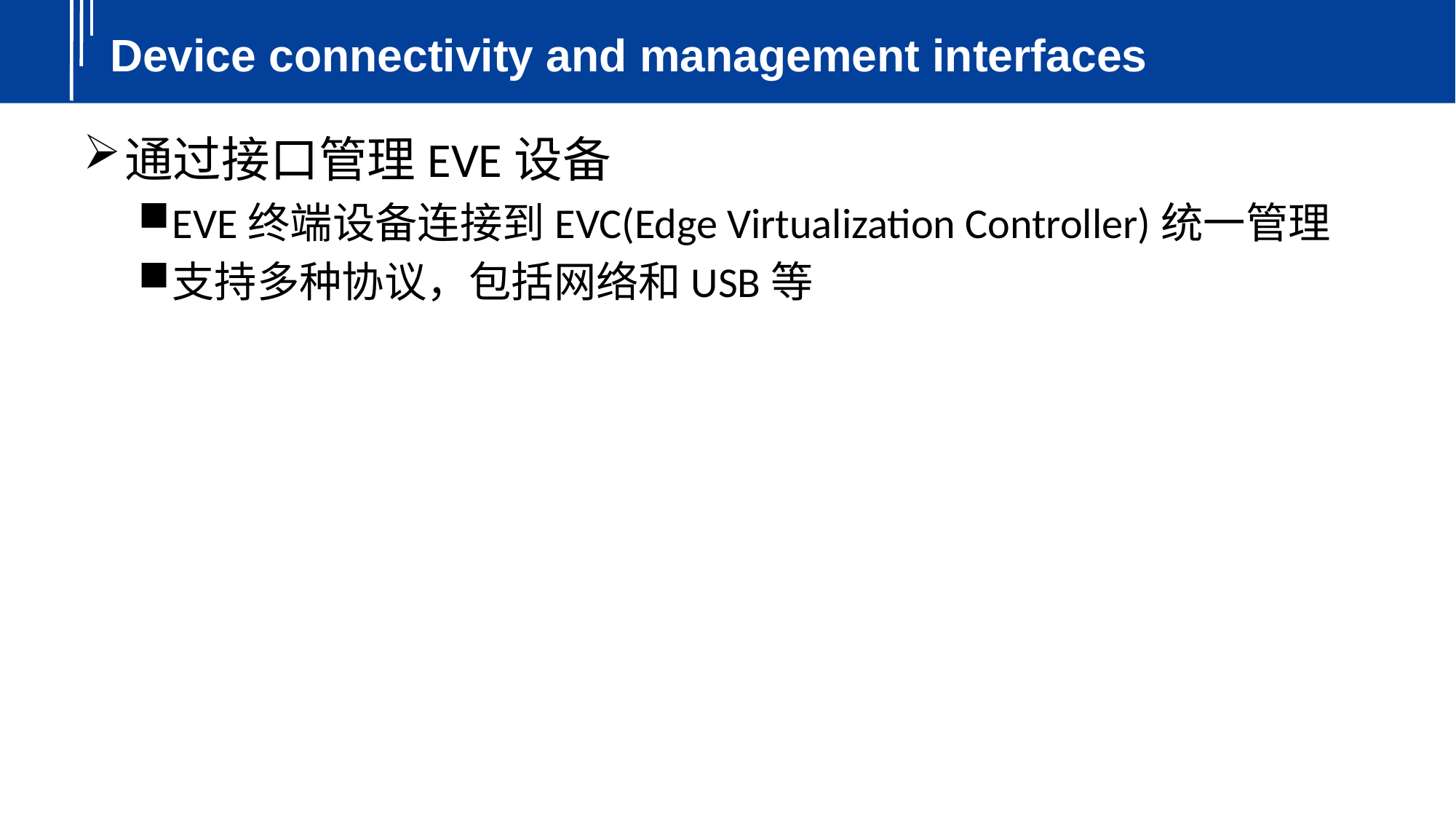

# Device connectivity and management interfaces
通过接口管理EVE设备
EVE终端设备连接到EVC(Edge Virtualization Controller)统一管理
支持多种协议，包括网络和USB等